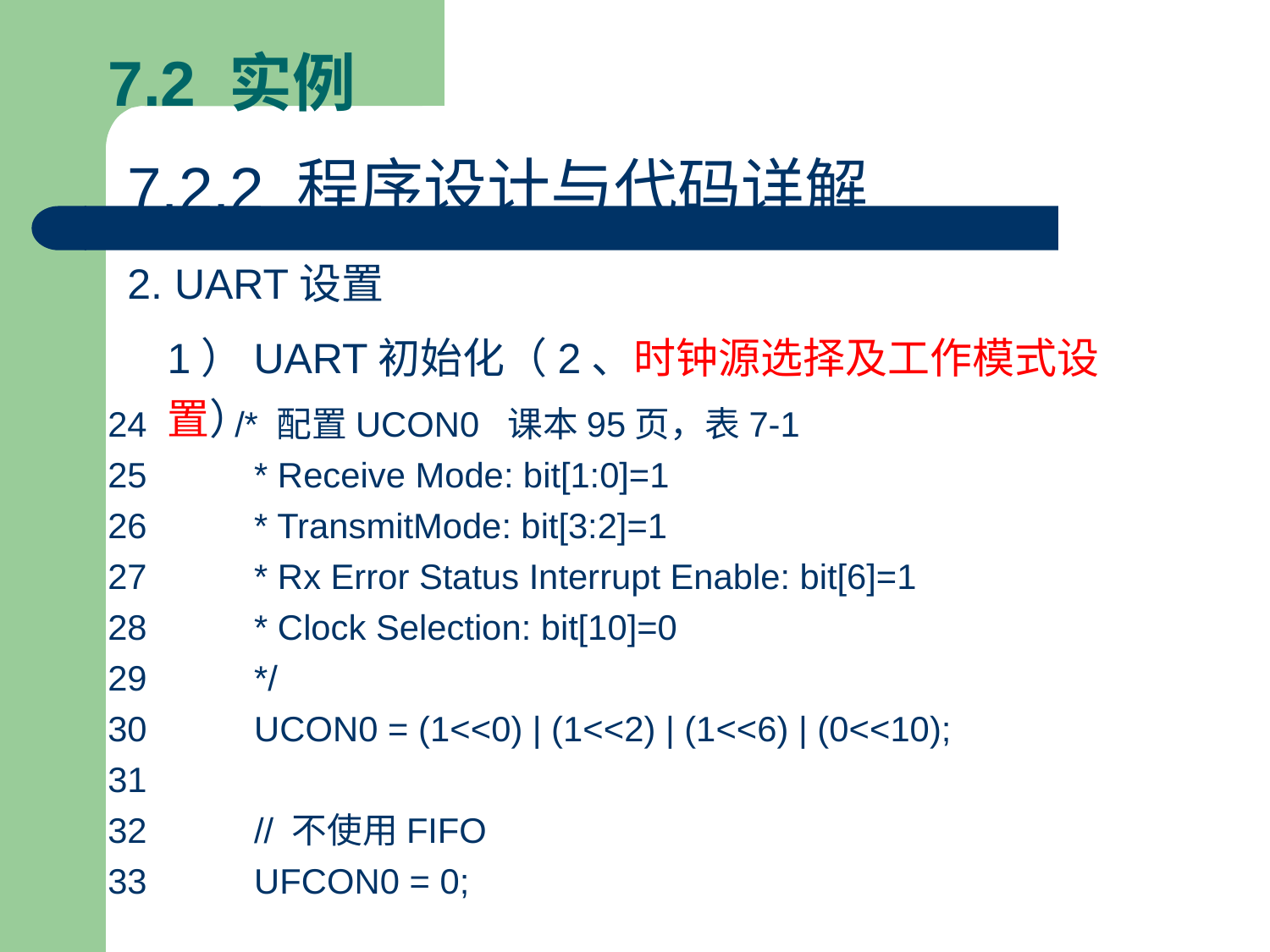

# 7.2 实例
7.2.2 程序设计与代码详解
2. UART设置
1）UART初始化（2、时钟源选择及工作模式设置）
24 	/* 配置UCON0  课本95页，表7-1
25	  * Receive Mode: bit[1:0]=1
26	  * TransmitMode: bit[3:2]=1
27	  * Rx Error Status Interrupt Enable: bit[6]=1
28	  * Clock Selection: bit[10]=0
29	  */
30	  UCON0 = (1<<0) | (1<<2) | (1<<6) | (0<<10);
31
32	  // 不使用FIFO
33	  UFCON0 = 0;